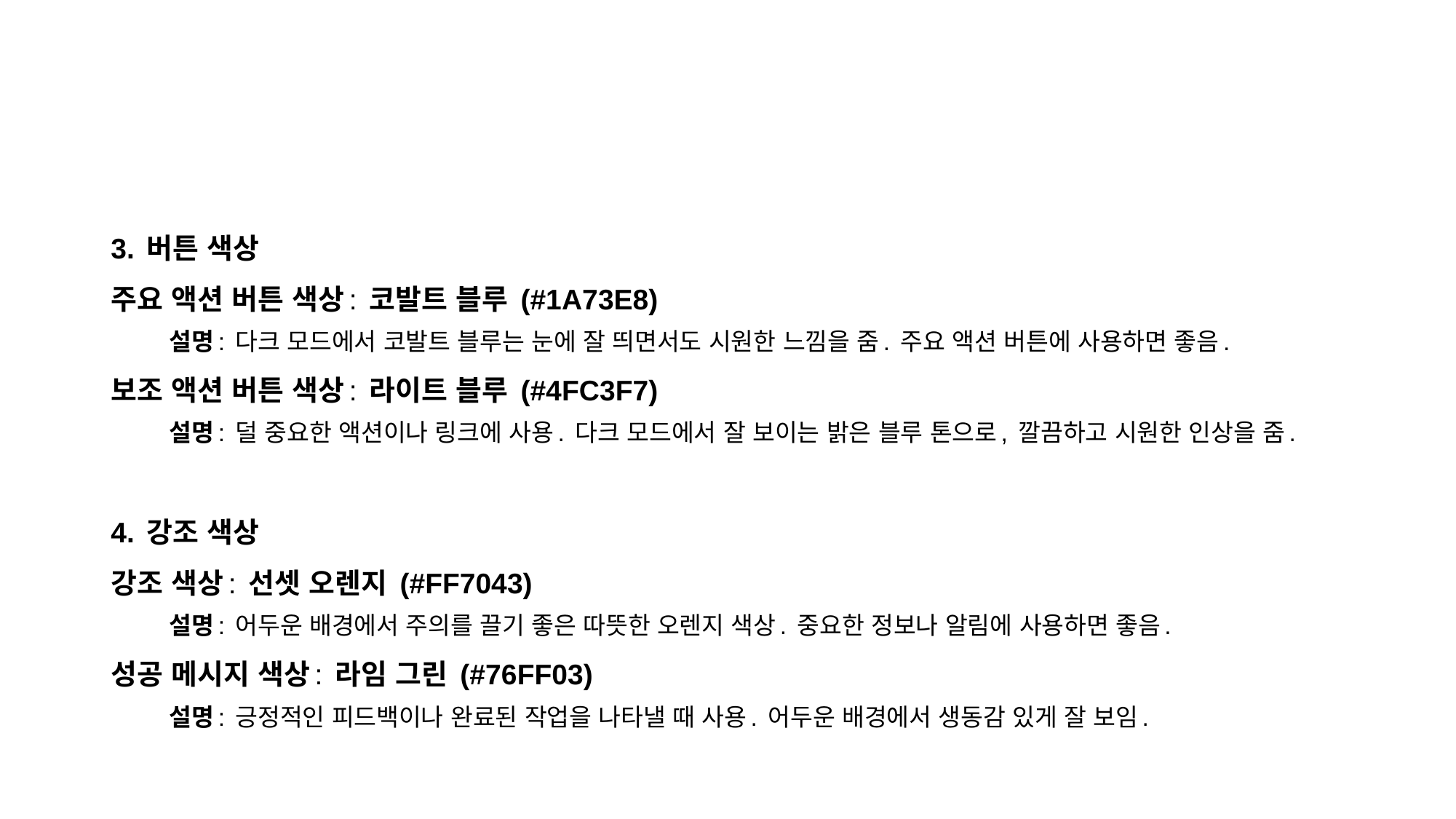

#
3. 버튼 색상
주요 액션 버튼 색상: 코발트 블루 (#1A73E8)
설명: 다크 모드에서 코발트 블루는 눈에 잘 띄면서도 시원한 느낌을 줌. 주요 액션 버튼에 사용하면 좋음.
보조 액션 버튼 색상: 라이트 블루 (#4FC3F7)
설명: 덜 중요한 액션이나 링크에 사용. 다크 모드에서 잘 보이는 밝은 블루 톤으로, 깔끔하고 시원한 인상을 줌.

4. 강조 색상
강조 색상: 선셋 오렌지 (#FF7043)
설명: 어두운 배경에서 주의를 끌기 좋은 따뜻한 오렌지 색상. 중요한 정보나 알림에 사용하면 좋음.
성공 메시지 색상: 라임 그린 (#76FF03)
설명: 긍정적인 피드백이나 완료된 작업을 나타낼 때 사용. 어두운 배경에서 생동감 있게 잘 보임.